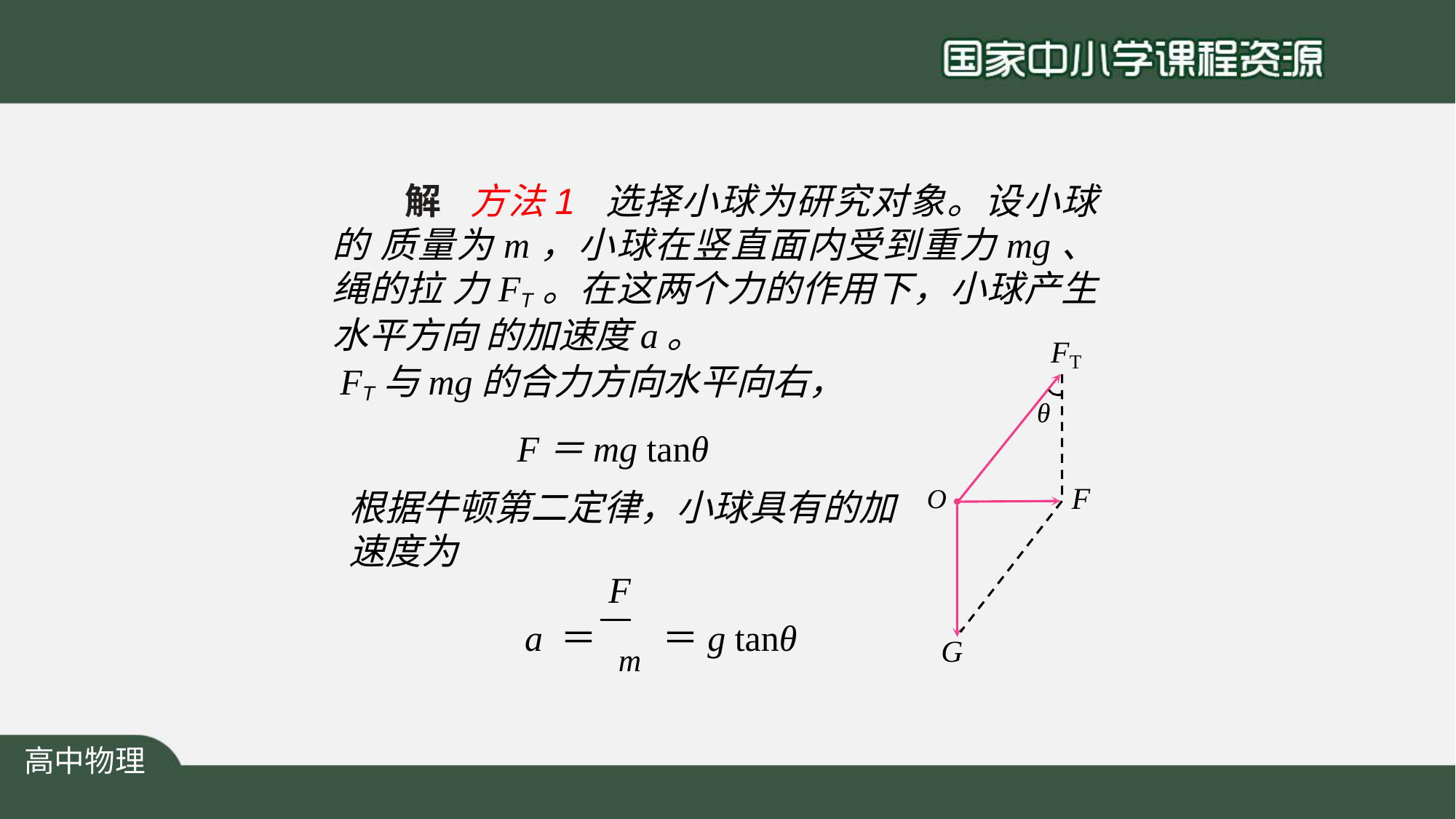

解 方法1 选择小球为研究对象。设小球的 质量为m，小球在竖直面内受到重力mg、绳的拉 力FT。在这两个力的作用下，小球产生水平方向 的加速度a。
F
FT与mg的合力方向水平向右，
F＝mg tanθ
根据牛顿第二定律，小球具有的加 速度为
a   ＝   m ＝g tanθ
T

θ

F
O

F

G
高中物理